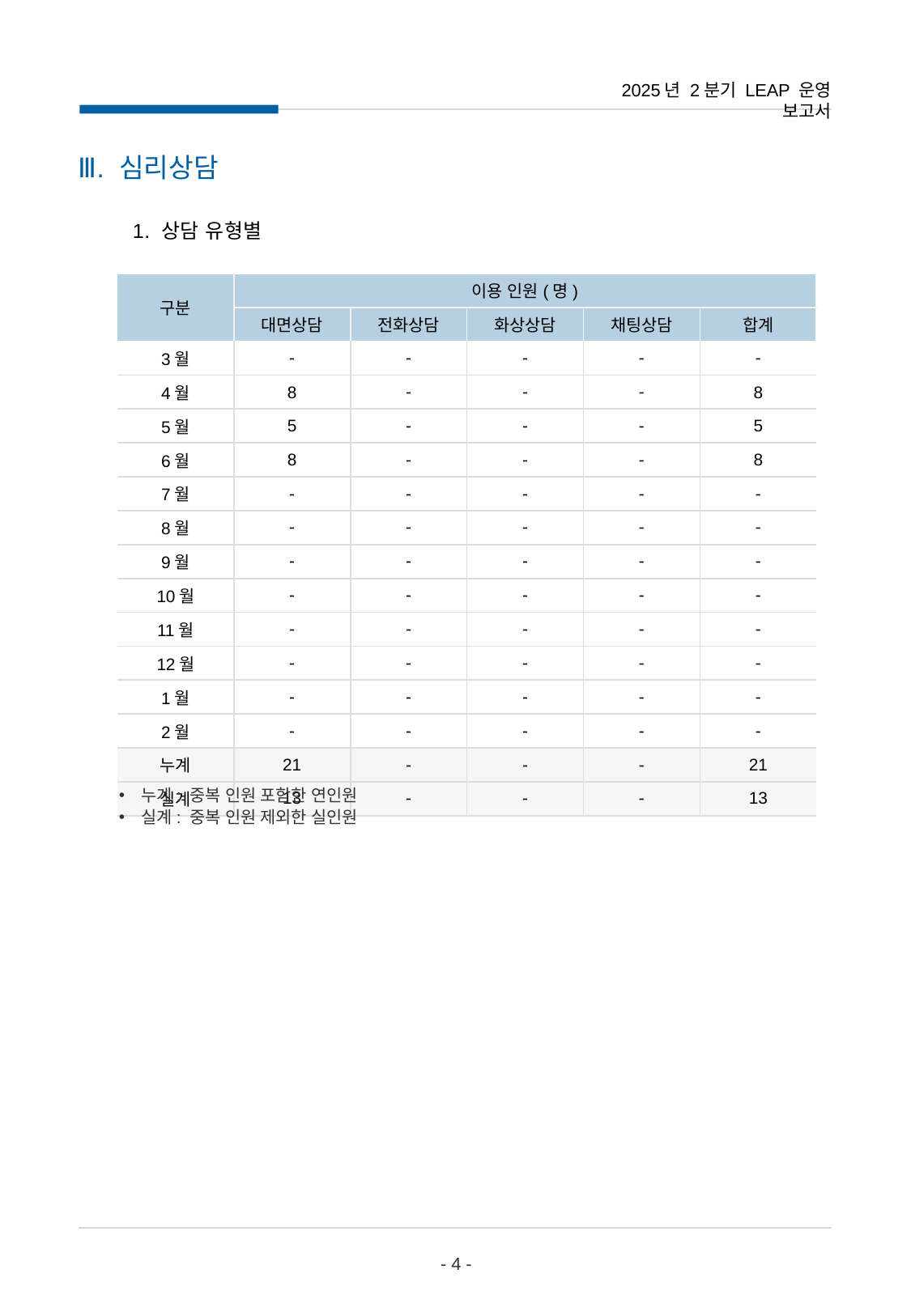

2025년 2분기 LEAP 운영 보고서

Ⅲ. 심리상담
 1. 상담 유형별
| 구분 | 이용 인원(명) |  |  |  |  |
| --- | --- | --- | --- | --- | --- |
|  | 대면상담 | 전화상담 | 화상상담 | 채팅상담 | 합계 |
| 3월 | - | - | - | - | - |
| 4월 | 8 | - | - | - | 8 |
| 5월 | 5 | - | - | - | 5 |
| 6월 | 8 | - | - | - | 8 |
| 7월 | - | - | - | - | - |
| 8월 | - | - | - | - | - |
| 9월 | - | - | - | - | - |
| 10월 | - | - | - | - | - |
| 11월 | - | - | - | - | - |
| 12월 | - | - | - | - | - |
| 1월 | - | - | - | - | - |
| 2월 | - | - | - | - | - |
| 누계 | 21 | - | - | - | 21 |
| 실계 | 13 | - | - | - | 13 |
누계: 중복 인원 포함한 연인원
실계: 중복 인원 제외한 실인원

- 4 -